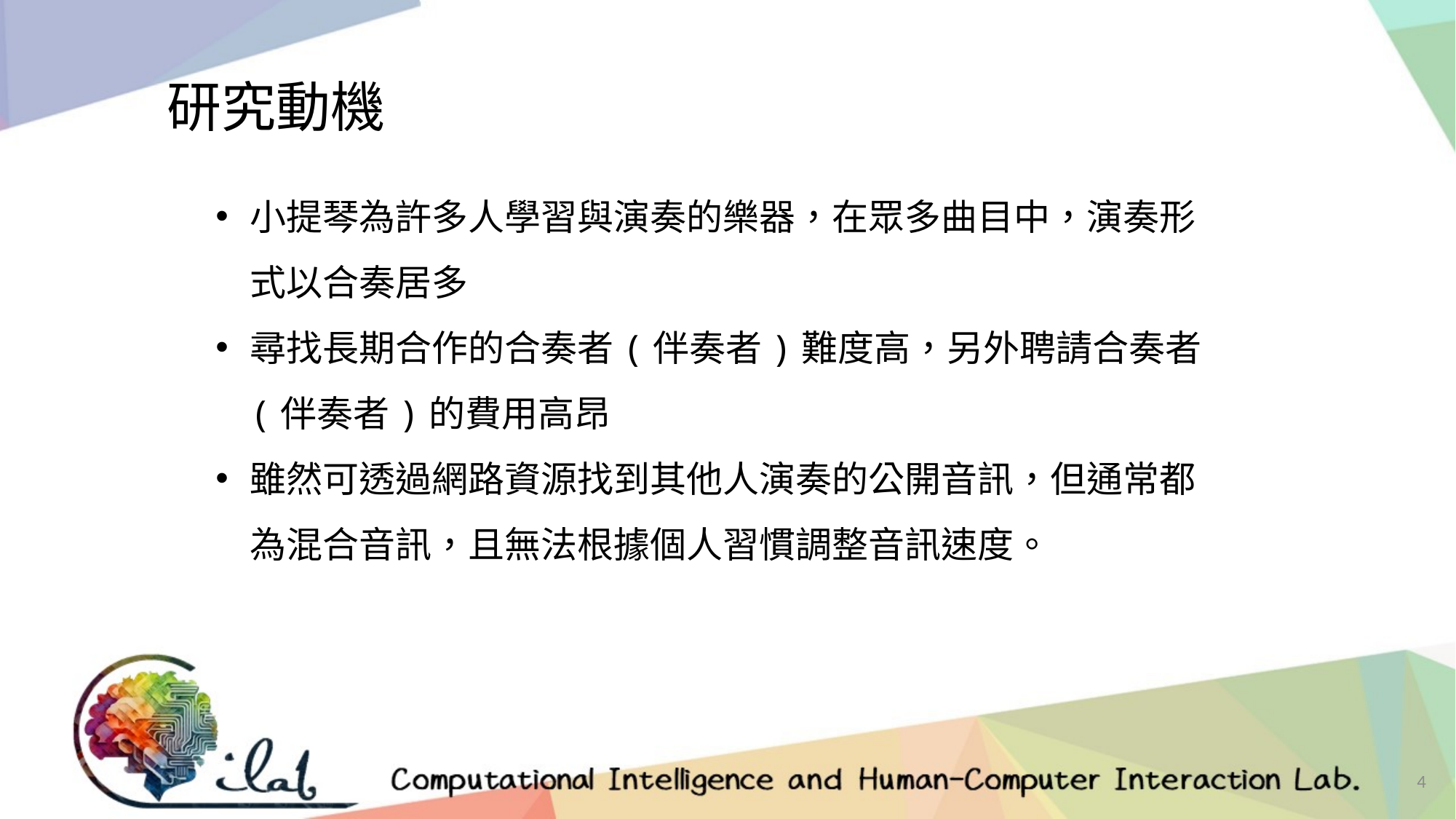

研究動機
小提琴為許多人學習與演奏的樂器，在眾多曲目中，演奏形式以合奏居多
尋找長期合作的合奏者(伴奏者)難度高，另外聘請合奏者(伴奏者)的費用高昂
雖然可透過網路資源找到其他人演奏的公開音訊，但通常都為混合音訊，且無法根據個人習慣調整音訊速度。

4